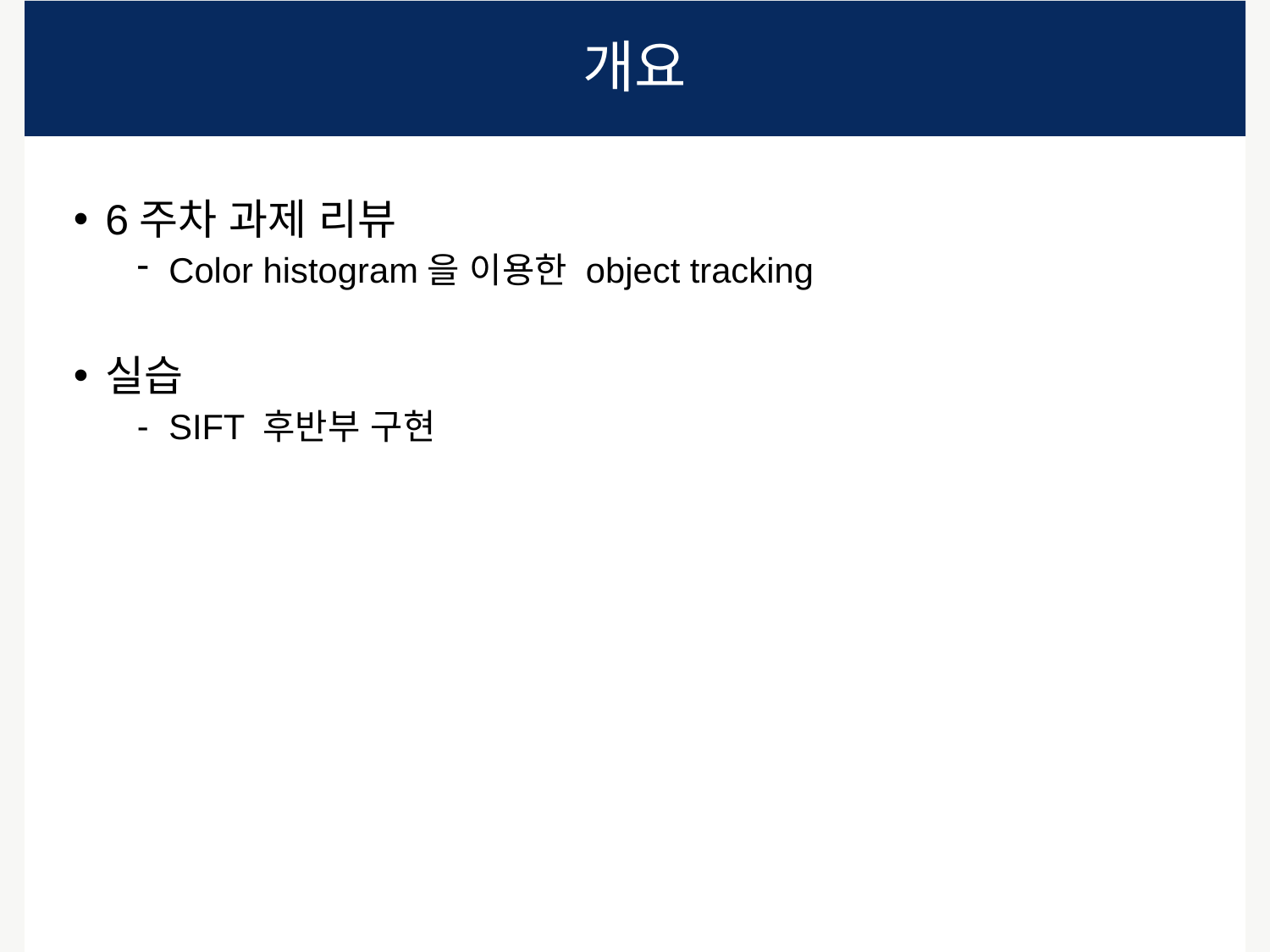

# 개요
6주차 과제 리뷰
Color histogram을 이용한 object tracking

실습
SIFT 후반부 구현